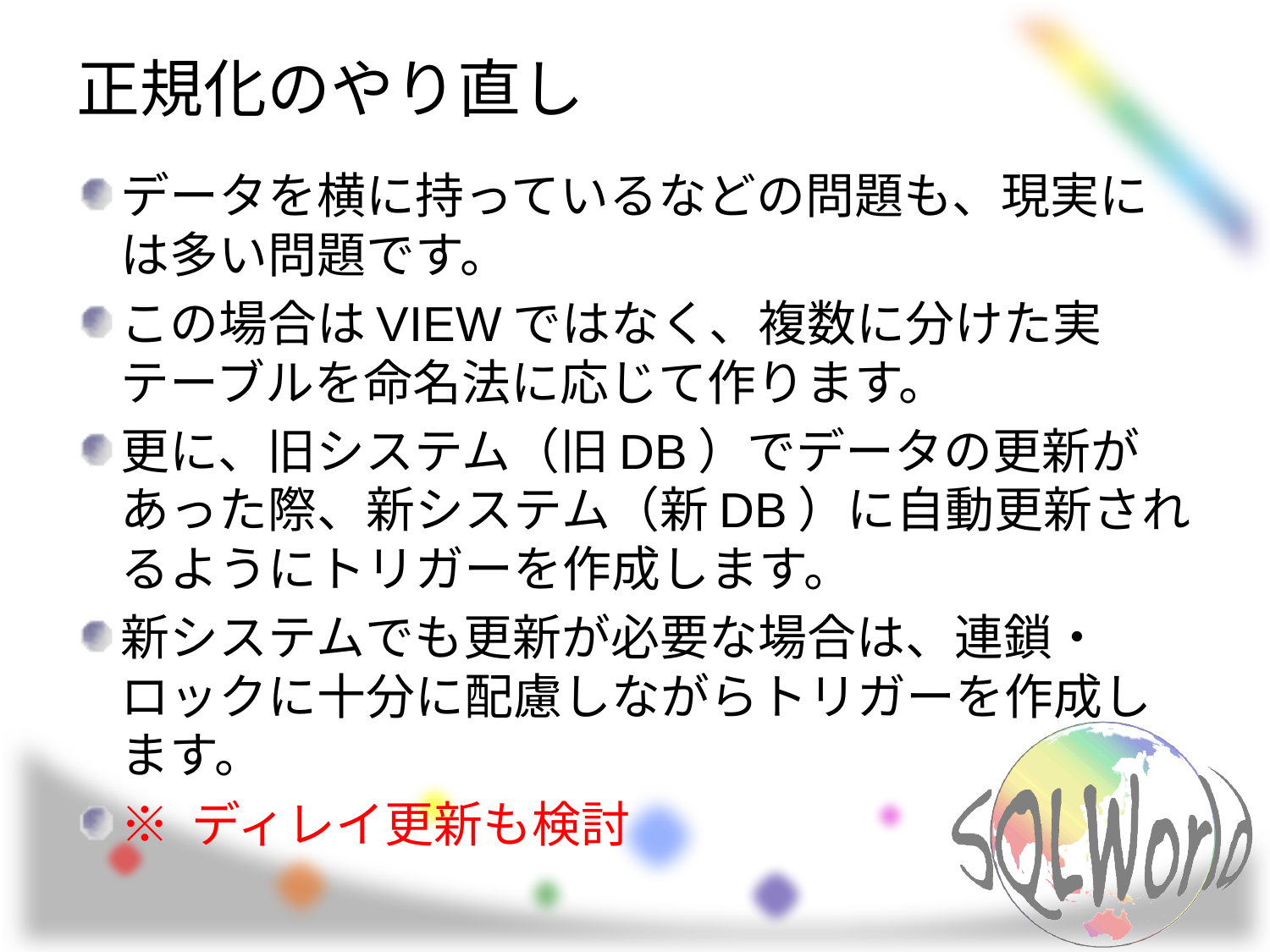

# 正規化のやり直し
データを横に持っているなどの問題も、現実には多い問題です。
この場合はVIEWではなく、複数に分けた実テーブルを命名法に応じて作ります。
更に、旧システム（旧DB）でデータの更新があった際、新システム（新DB）に自動更新されるようにトリガーを作成します。
新システムでも更新が必要な場合は、連鎖・ロックに十分に配慮しながらトリガーを作成します。
※ ディレイ更新も検討